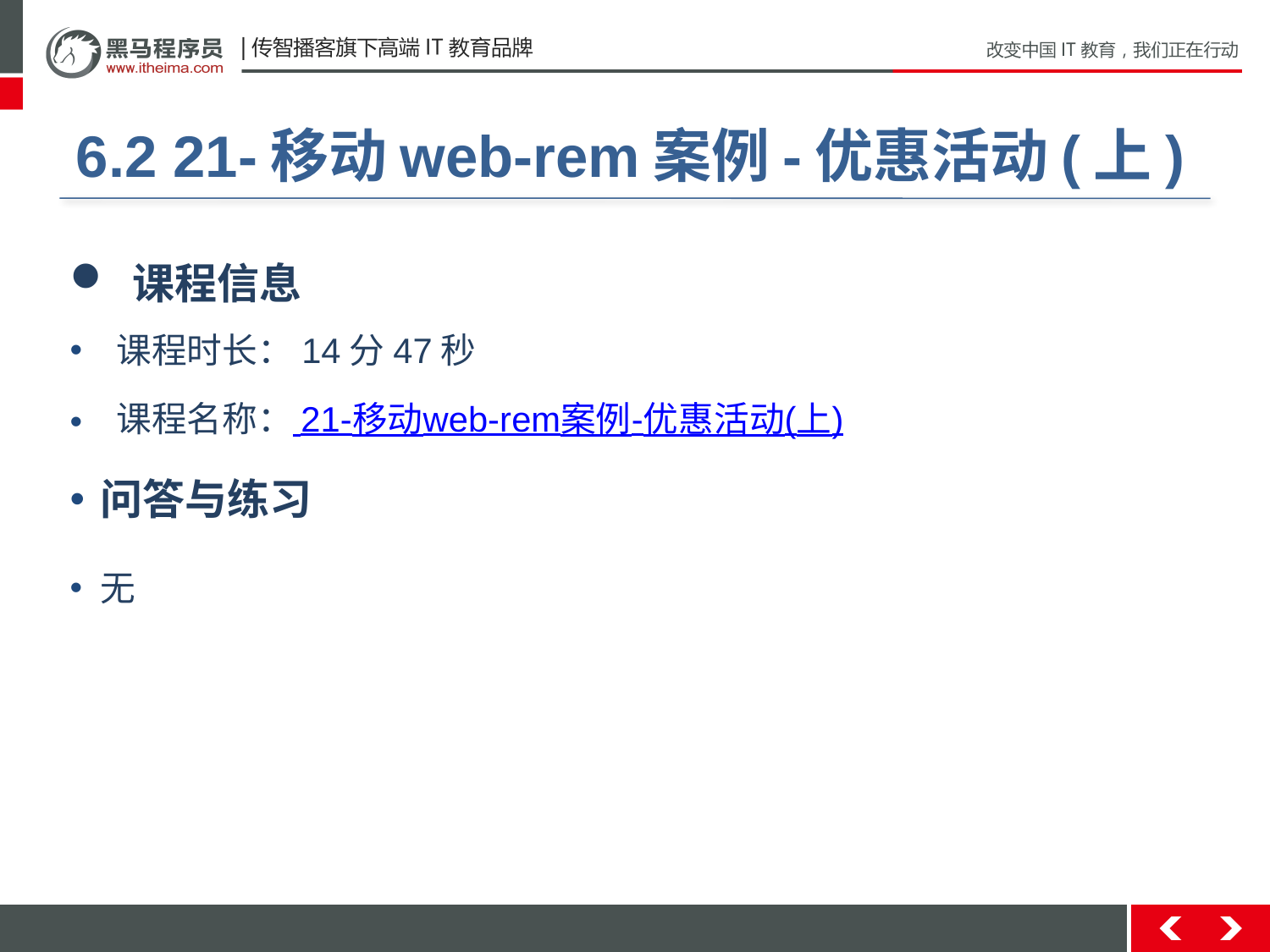

#
6.2 21-移动web-rem案例-优惠活动(上)
 课程信息
 课程时长：14分47秒
 课程名称： 21-移动web-rem案例-优惠活动(上)
问答与练习
无